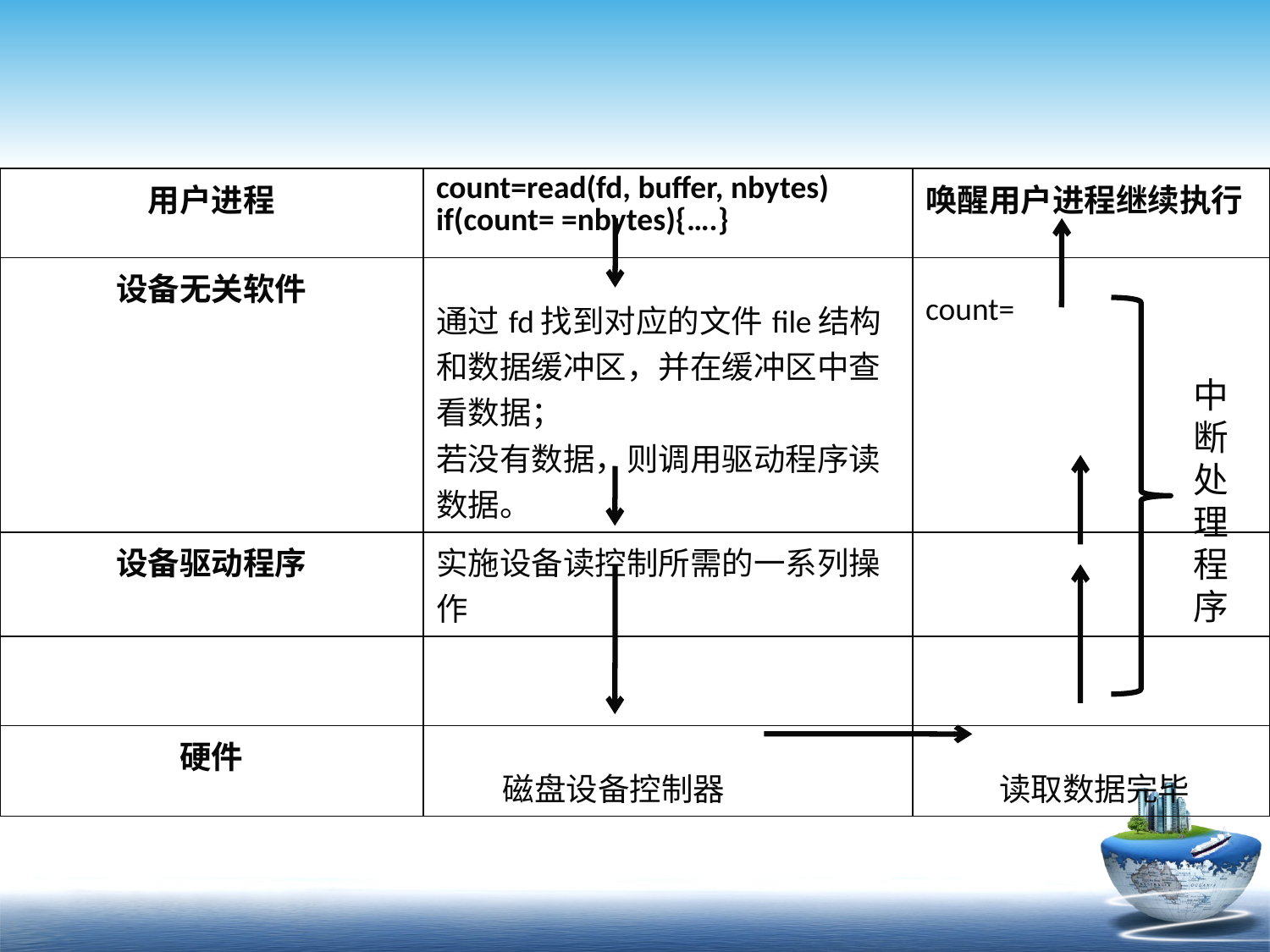

| 用户进程 | count=read(fd, buffer, nbytes) if(count= =nbytes){….} | 唤醒用户进程继续执行 |
| --- | --- | --- |
| 设备无关软件 | 通过fd找到对应的文件file结构和数据缓冲区，并在缓冲区中查看数据； 若没有数据，则调用驱动程序读数据。 | count= |
| 设备驱动程序 | 实施设备读控制所需的一系列操作 |  |
|  |  |  |
| 硬件 | 磁盘设备控制器 | 读取数据完毕 |

中
断
处
理
程
序